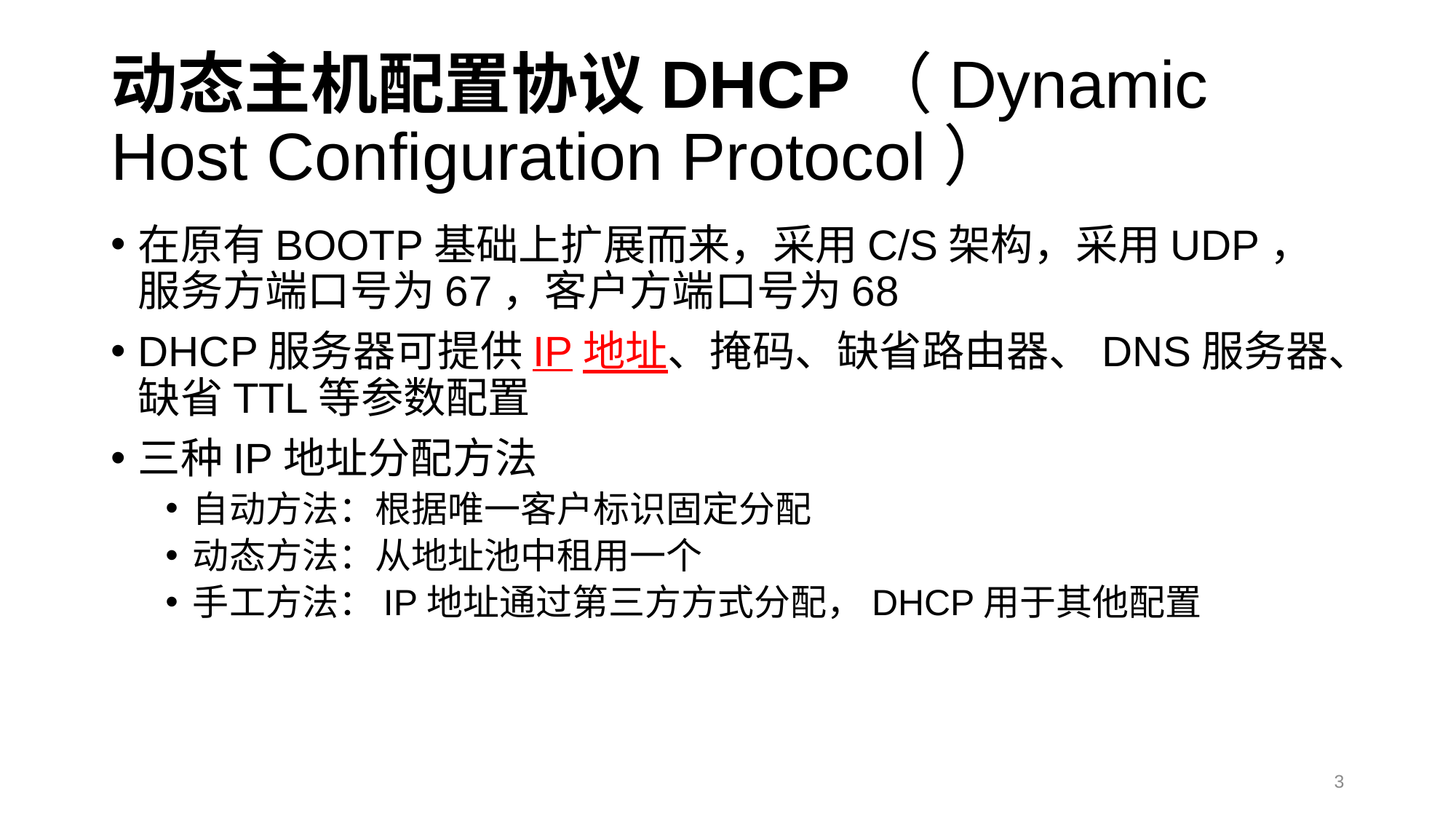

# 动态主机配置协议DHCP（Dynamic Host Configuration Protocol）
在原有BOOTP基础上扩展而来，采用C/S架构，采用UDP，服务方端口号为67，客户方端口号为68
DHCP服务器可提供IP地址、掩码、缺省路由器、DNS服务器、缺省TTL等参数配置
三种IP地址分配方法
自动方法：根据唯一客户标识固定分配
动态方法：从地址池中租用一个
手工方法：IP地址通过第三方方式分配，DHCP用于其他配置
3